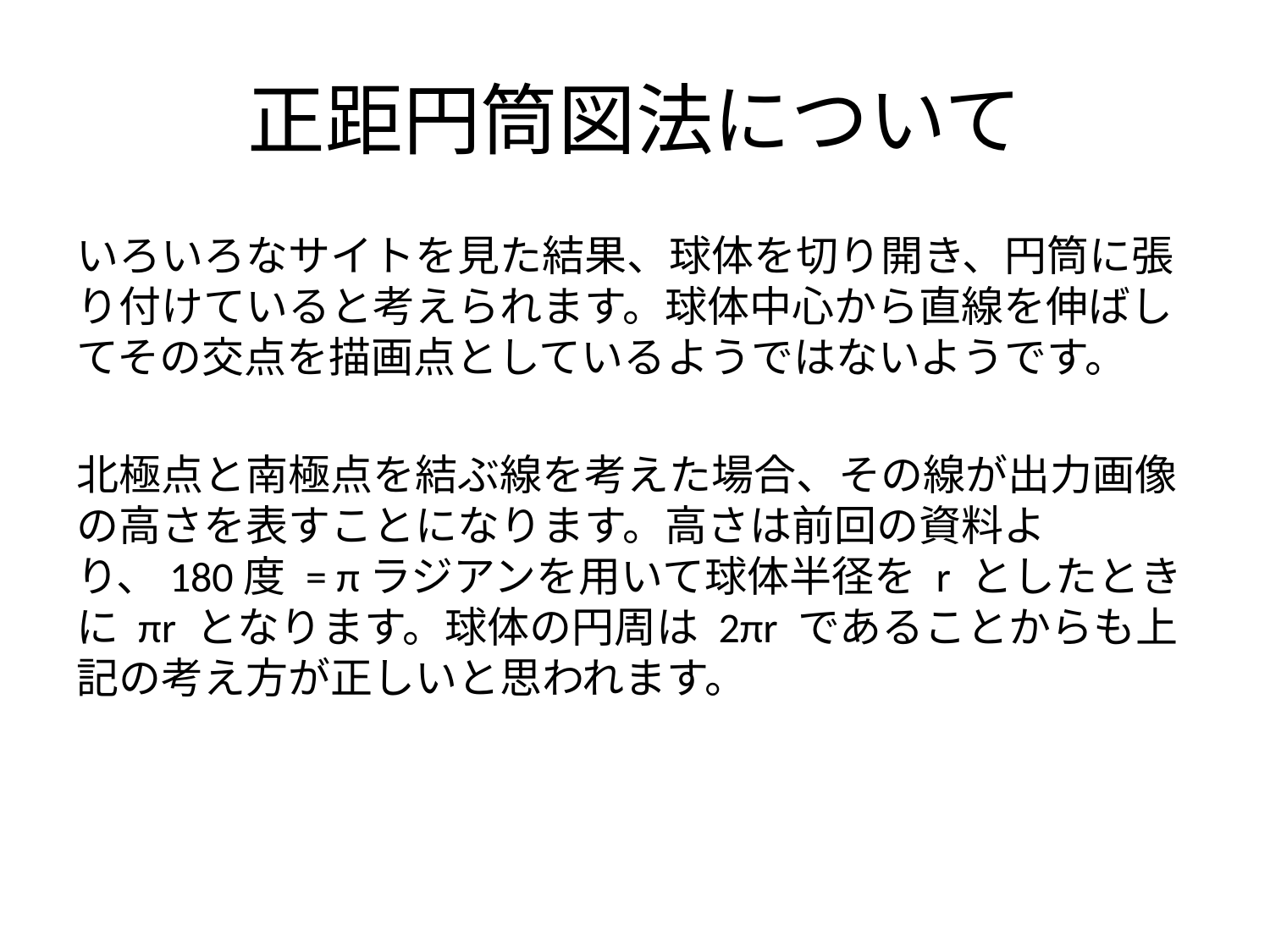

# 正距円筒図法について
いろいろなサイトを見た結果、球体を切り開き、円筒に張り付けていると考えられます。球体中心から直線を伸ばしてその交点を描画点としているようではないようです。

北極点と南極点を結ぶ線を考えた場合、その線が出力画像の高さを表すことになります。高さは前回の資料より、180度 = πラジアンを用いて球体半径を r としたときに πr となります。球体の円周は 2πr であることからも上記の考え方が正しいと思われます。